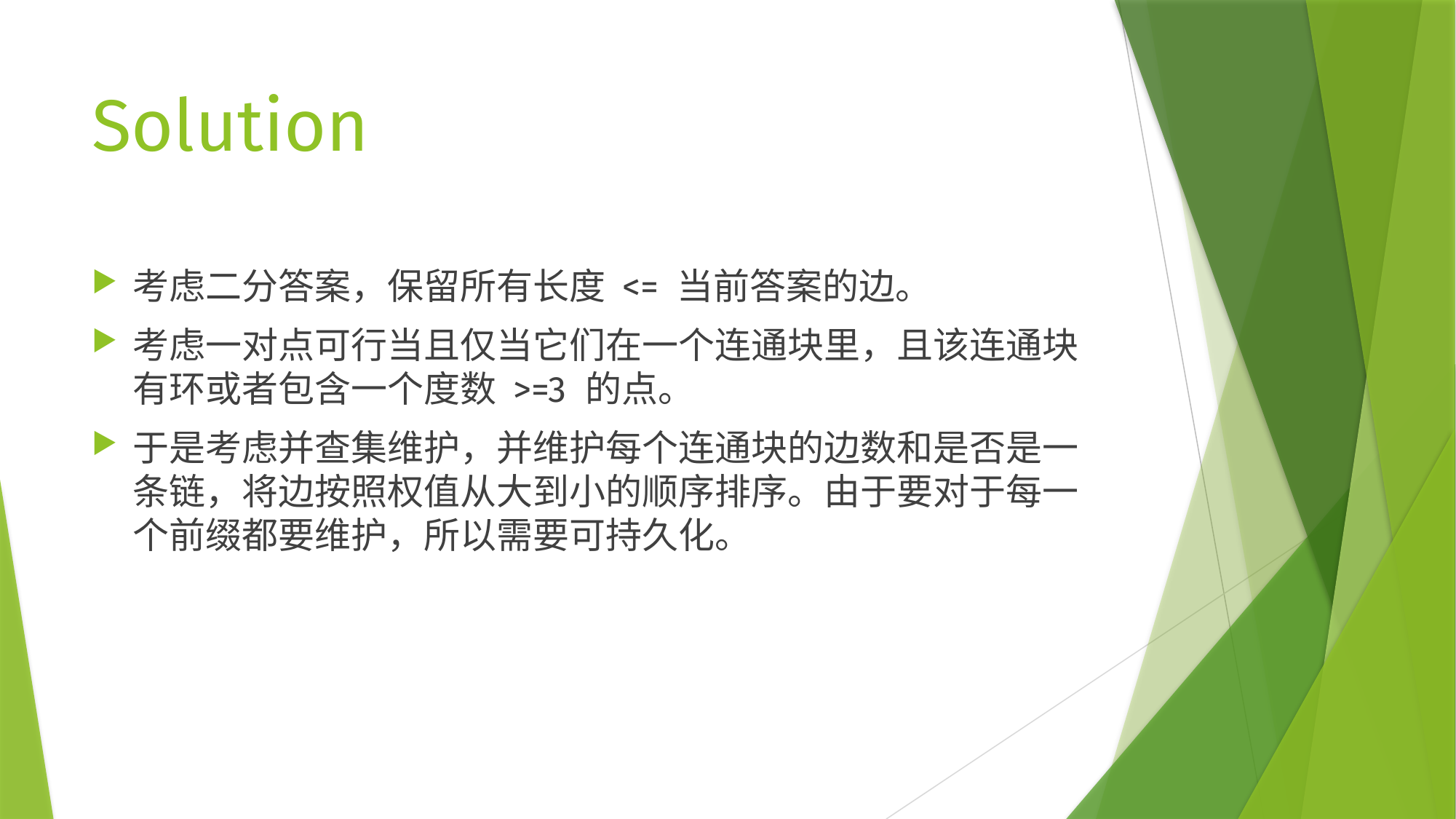

# Solution
考虑二分答案，保留所有长度 <= 当前答案的边。
考虑一对点可行当且仅当它们在一个连通块里，且该连通块有环或者包含一个度数 >=3 的点。
于是考虑并查集维护，并维护每个连通块的边数和是否是一条链，将边按照权值从大到小的顺序排序。由于要对于每一个前缀都要维护，所以需要可持久化。